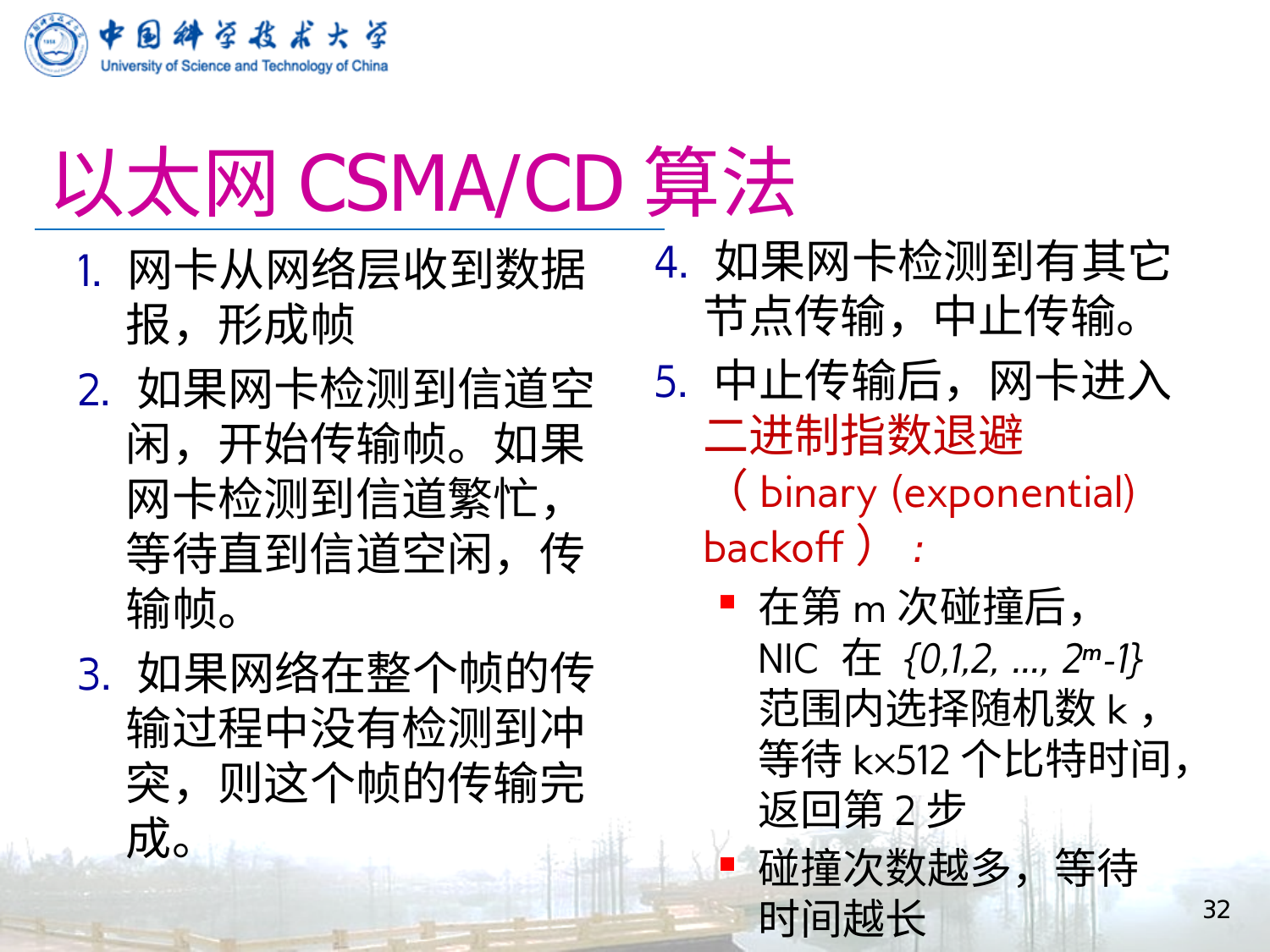

# 以太网CSMA/CD算法
4. 如果网卡检测到有其它节点传输，中止传输。
5. 中止传输后，网卡进入二进制指数退避（binary (exponential) backoff）:
在第m次碰撞后， NIC 在 {0,1,2, …, 2m-1}范围内选择随机数k，等待k×512个比特时间，返回第2步
碰撞次数越多，等待时间越长
1. 网卡从网络层收到数据报，形成帧
2. 如果网卡检测到信道空闲，开始传输帧。如果网卡检测到信道繁忙，等待直到信道空闲，传输帧。
3. 如果网络在整个帧的传输过程中没有检测到冲突，则这个帧的传输完成。
32